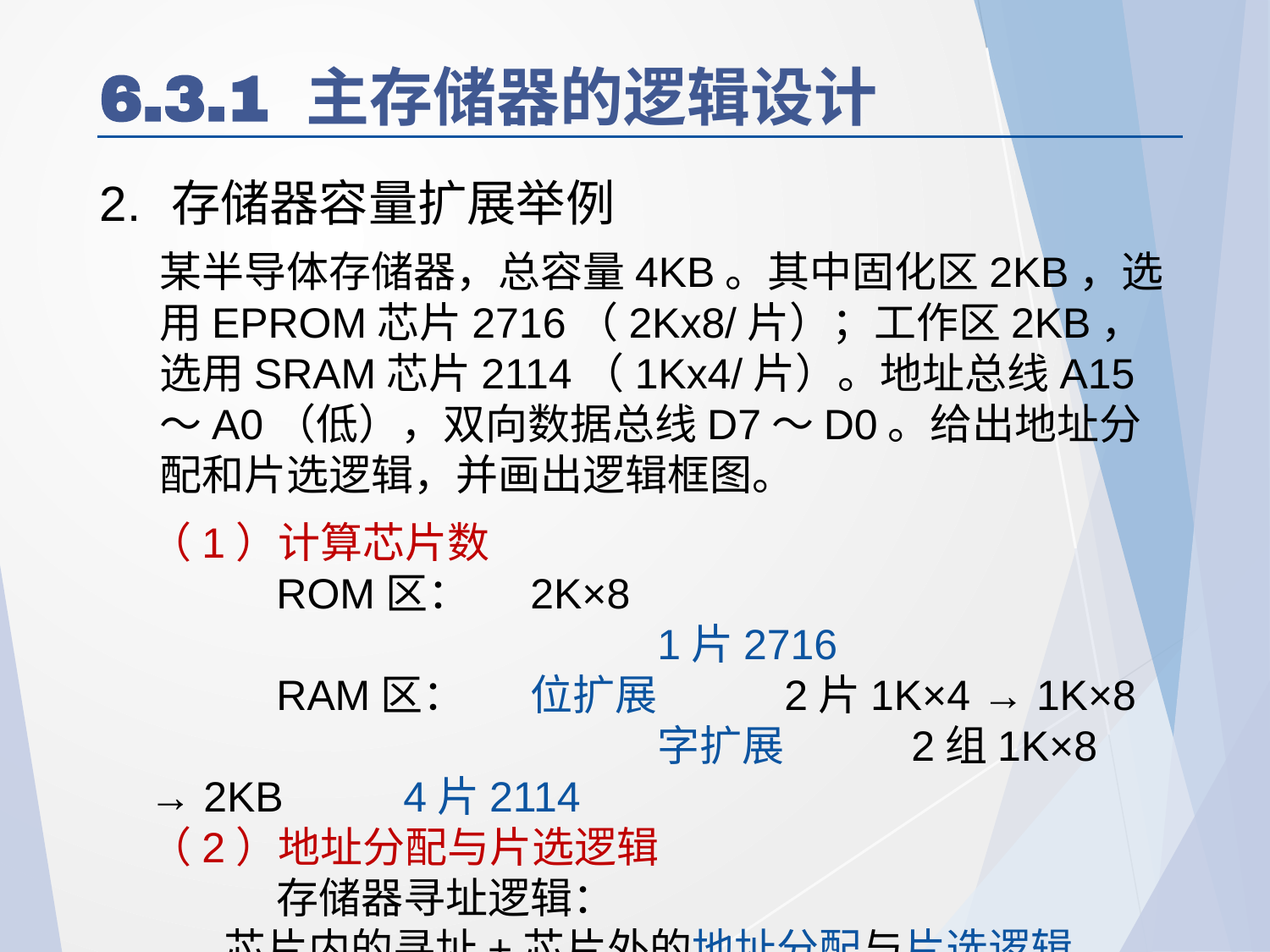

# 6.3.1 主存储器的逻辑设计
存储器容量扩展举例
某半导体存储器，总容量4KB。其中固化区2KB，选用EPROM芯片2716（2Kx8/片）；工作区2KB，选用SRAM芯片2114（1Kx4/片）。地址总线A15～A0（低），双向数据总线D7～D0。给出地址分配和片选逻辑，并画出逻辑框图。
（1）计算芯片数
	ROM区：	2K×8								1片2716
	RAM区：	位扩展	2片1K×4 → 1K×8
				字扩展	2组1K×8 → 2KB	4片2114
（2）地址分配与片选逻辑
	存储器寻址逻辑：
芯片内的寻址+芯片外的地址分配与片选逻辑